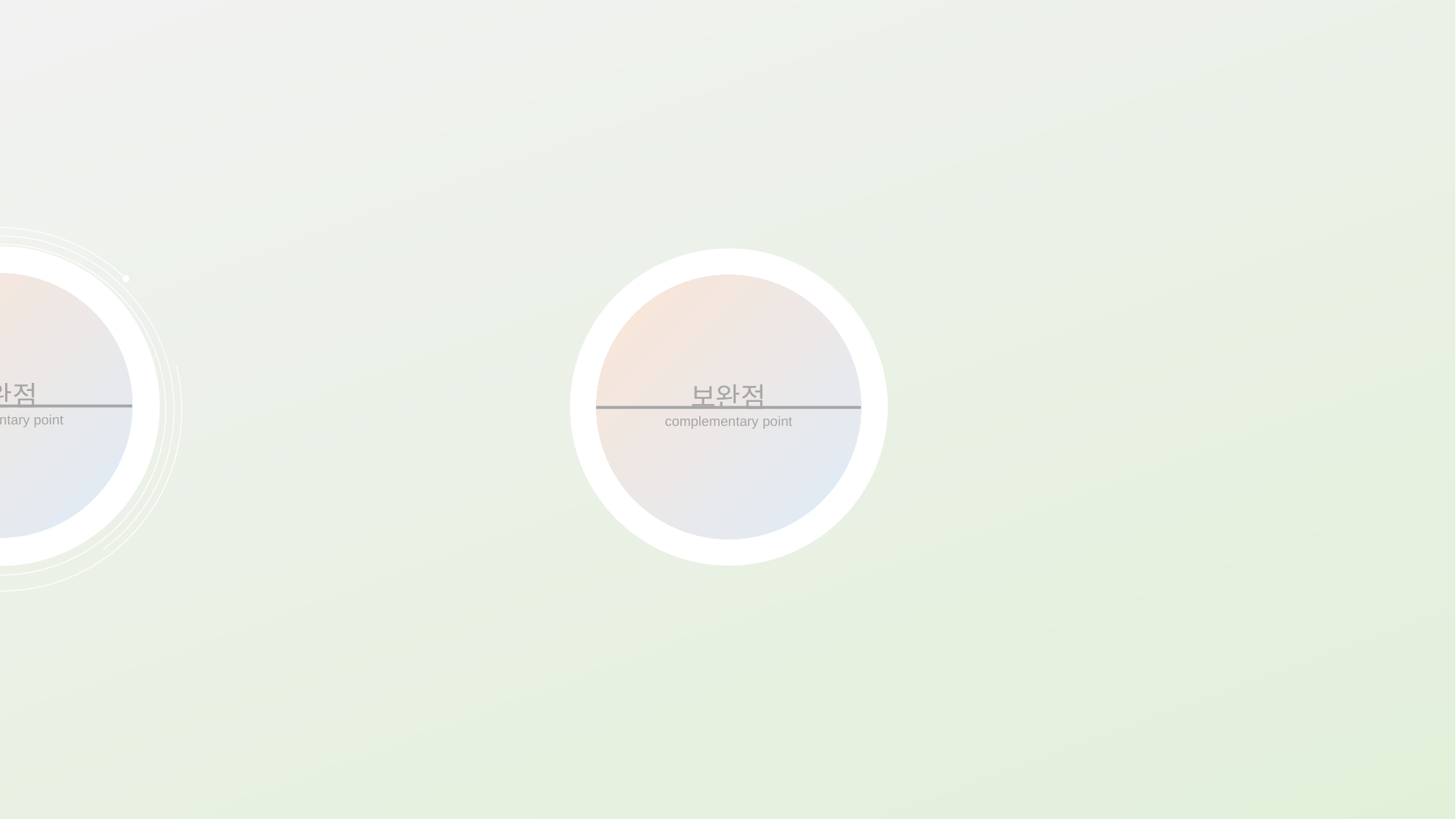

보완점
complementary point

시연 영상
Watching

보완점
complementary point